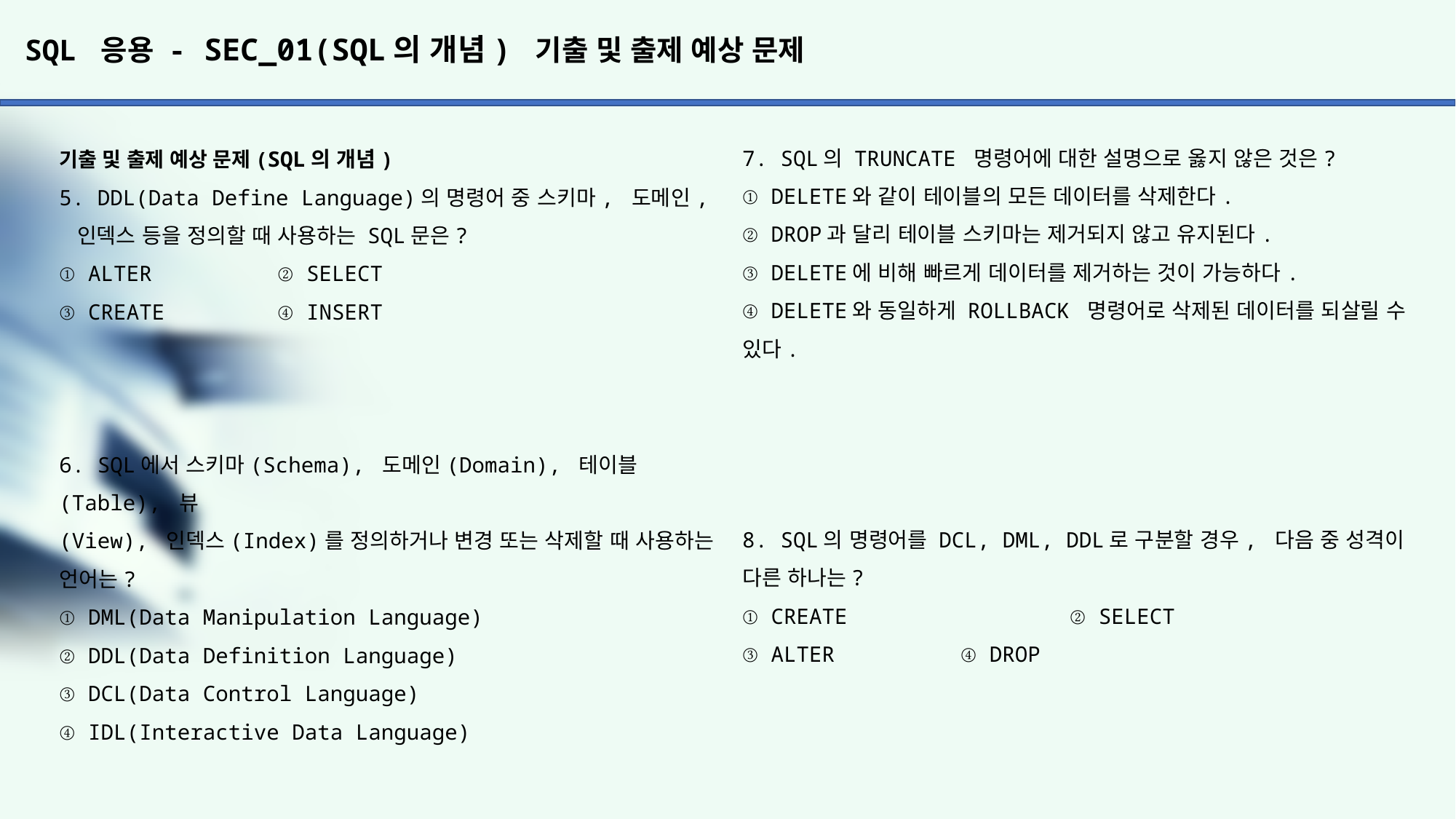

# SQL 응용 - SEC_01(SQL의 개념) 기출 및 출제 예상 문제
7. SQL의 TRUNCATE 명령어에 대한 설명으로 옳지 않은 것은?
① DELETE와 같이 테이블의 모든 데이터를 삭제한다.
② DROP과 달리 테이블 스키마는 제거되지 않고 유지된다.
③ DELETE에 비해 빠르게 데이터를 제거하는 것이 가능하다.
④ DELETE와 동일하게 ROLLBACK 명령어로 삭제된 데이터를 되살릴 수 있다.

8. SQL의 명령어를 DCL, DML, DDL로 구분할 경우, 다음 중 성격이 다른 하나는?
① CREATE 		② SELECT
③ ALTER 		④ DROP
기출 및 출제 예상 문제(SQL의 개념)
5. DDL(Data Define Language)의 명령어 중 스키마, 도메인,  인덱스 등을 정의할 때 사용하는 SQL문은?
① ALTER		② SELECT
③ CREATE		④ INSERT

6. SQL에서 스키마(Schema), 도메인(Domain), 테이블(Table), 뷰
(View), 인덱스(Index)를 정의하거나 변경 또는 삭제할 때 사용하는 언어는?
① DML(Data Manipulation Language)
② DDL(Data Definition Language)
③ DCL(Data Control Language)
④ IDL(Interactive Data Language)